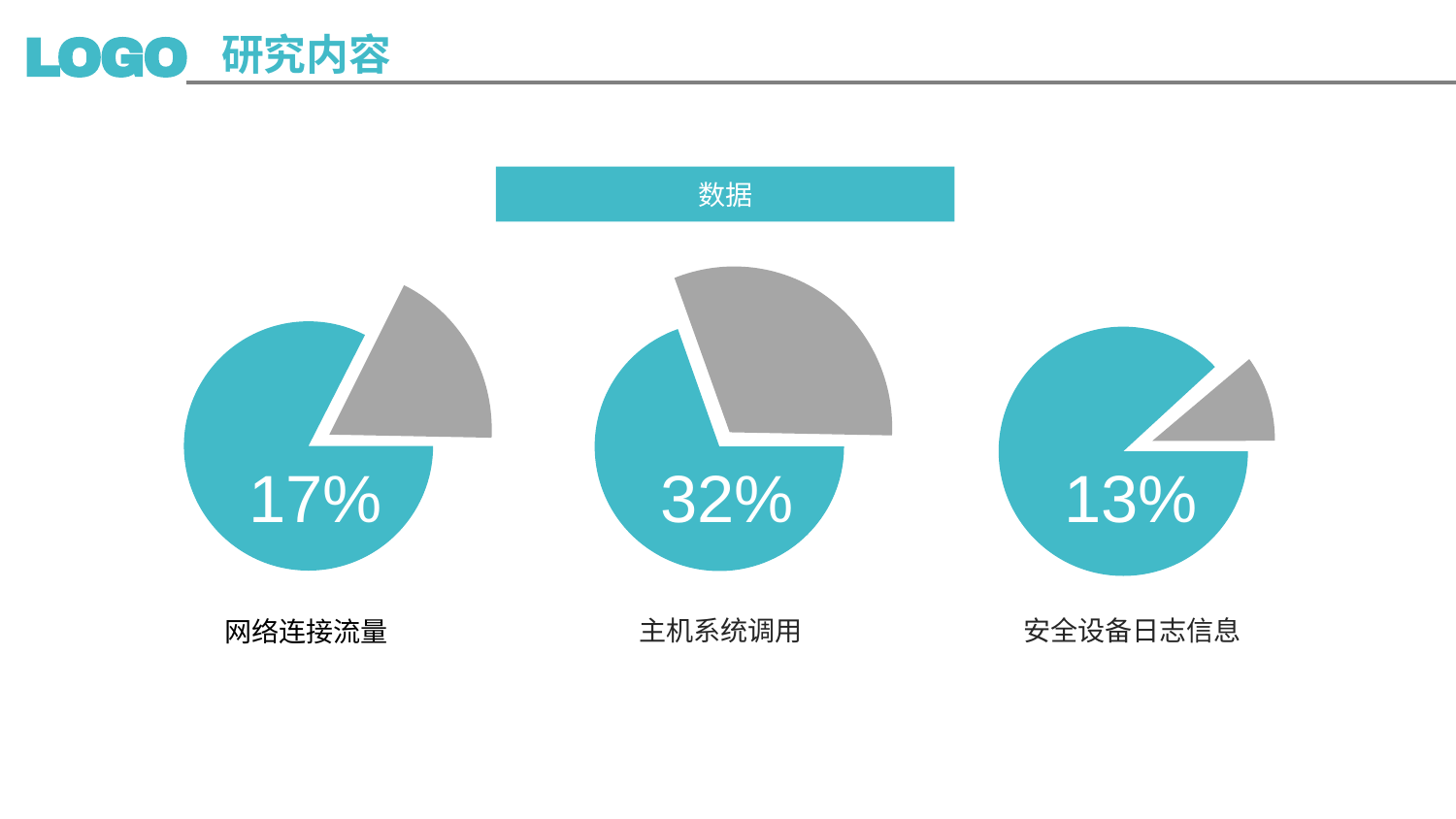

LOGO
研究内容
数据

17%
32%
13%
安全设备日志信息
     主机系统调用
     网络连接流量